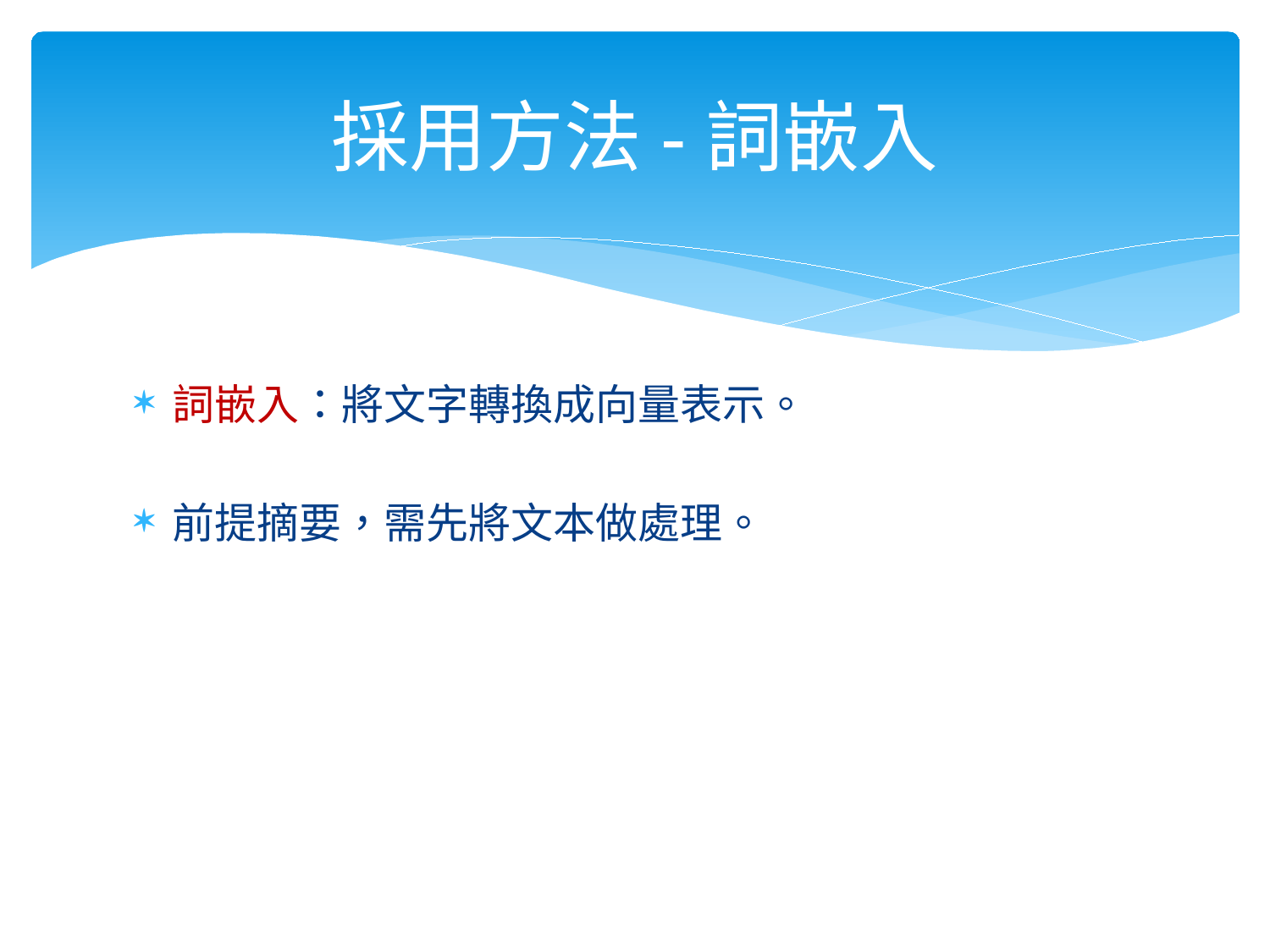

# 採用方法-詞嵌入
詞嵌入：將文字轉換成向量表示。

前提摘要，需先將文本做處理。